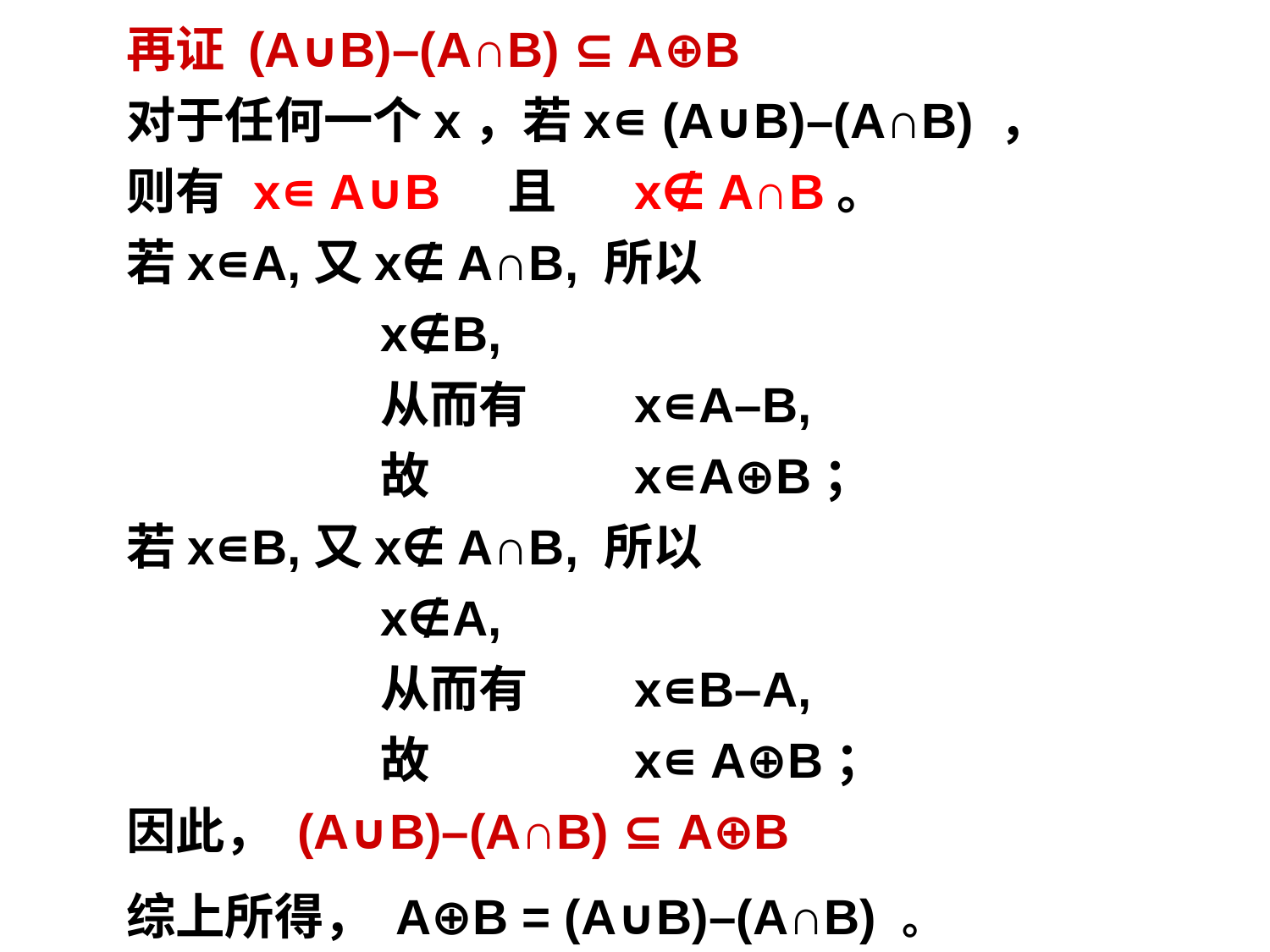

再证 (A∪B)–(A∩B) ⊆ A⊕B
	对于任何一个x，若x∊ (A∪B)–(A∩B) ，
	则有	x∊ A∪B	且	x∉ A∩B。
	若x∊A,又x∉ A∩B, 所以
			x∉B,
			从而有    	x∊A–B,
			故		x∊A⊕B；
	若x∊B,又x∉ A∩B, 所以
			x∉A,
			从而有	x∊B–A,
			故		x∊ A⊕B；
	因此， (A∪B)–(A∩B) ⊆ A⊕B
	综上所得， A⊕B = (A∪B)–(A∩B) 。